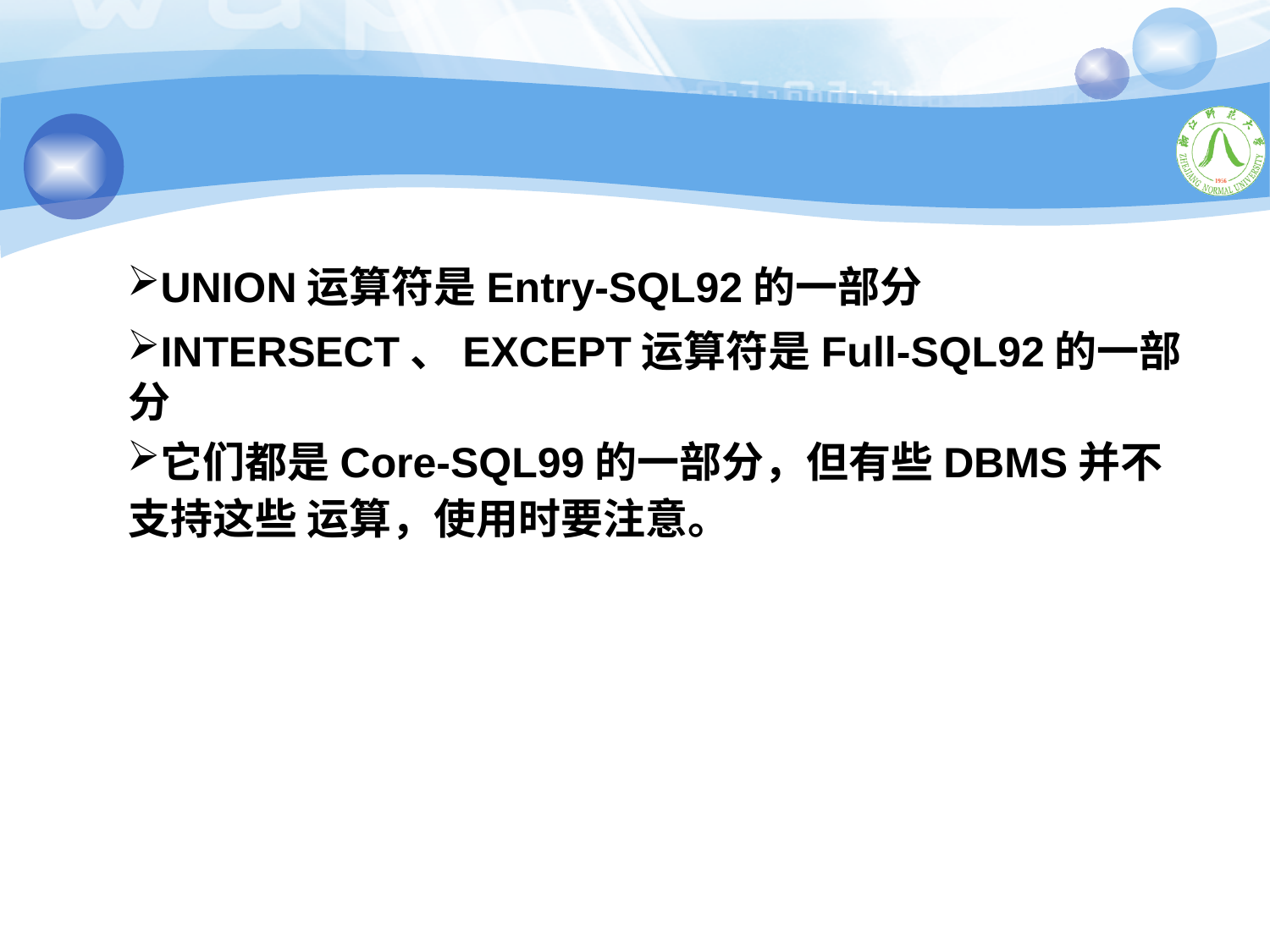

#
UNION运算符是Entry-SQL92的一部分
INTERSECT、EXCEPT运算符是Full-SQL92的一部分
它们都是Core-SQL99的一部分，但有些DBMS并不支持这些 运算，使用时要注意。